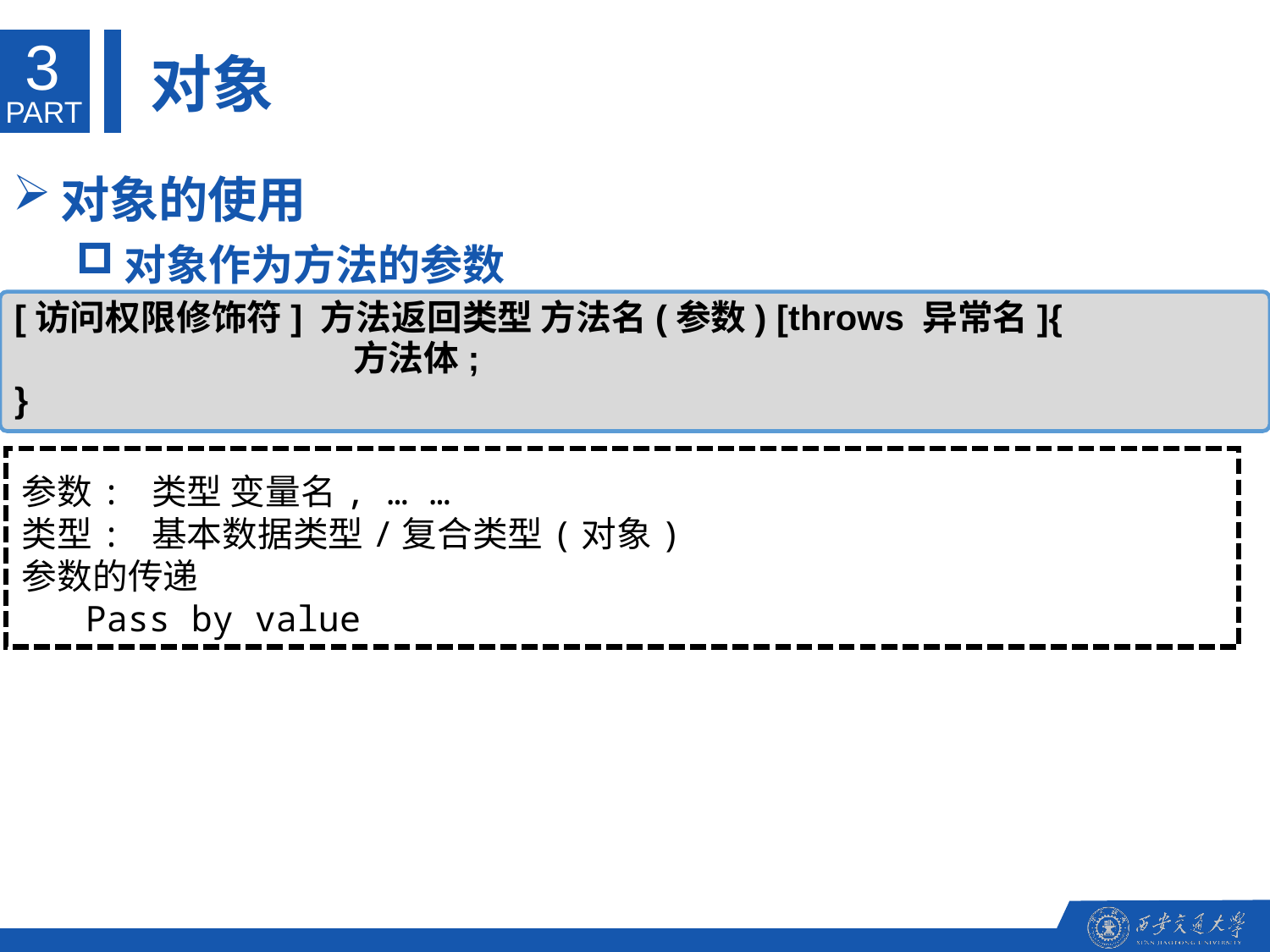

3
对象
PART
对象的使用
对象作为方法的参数

[访问权限修饰符] 方法返回类型 方法名(参数) [throws 异常名]{
			方法体;
}

参数: 类型 变量名, … …
类型: 基本数据类型/复合类型(对象)
参数的传递
Pass by value